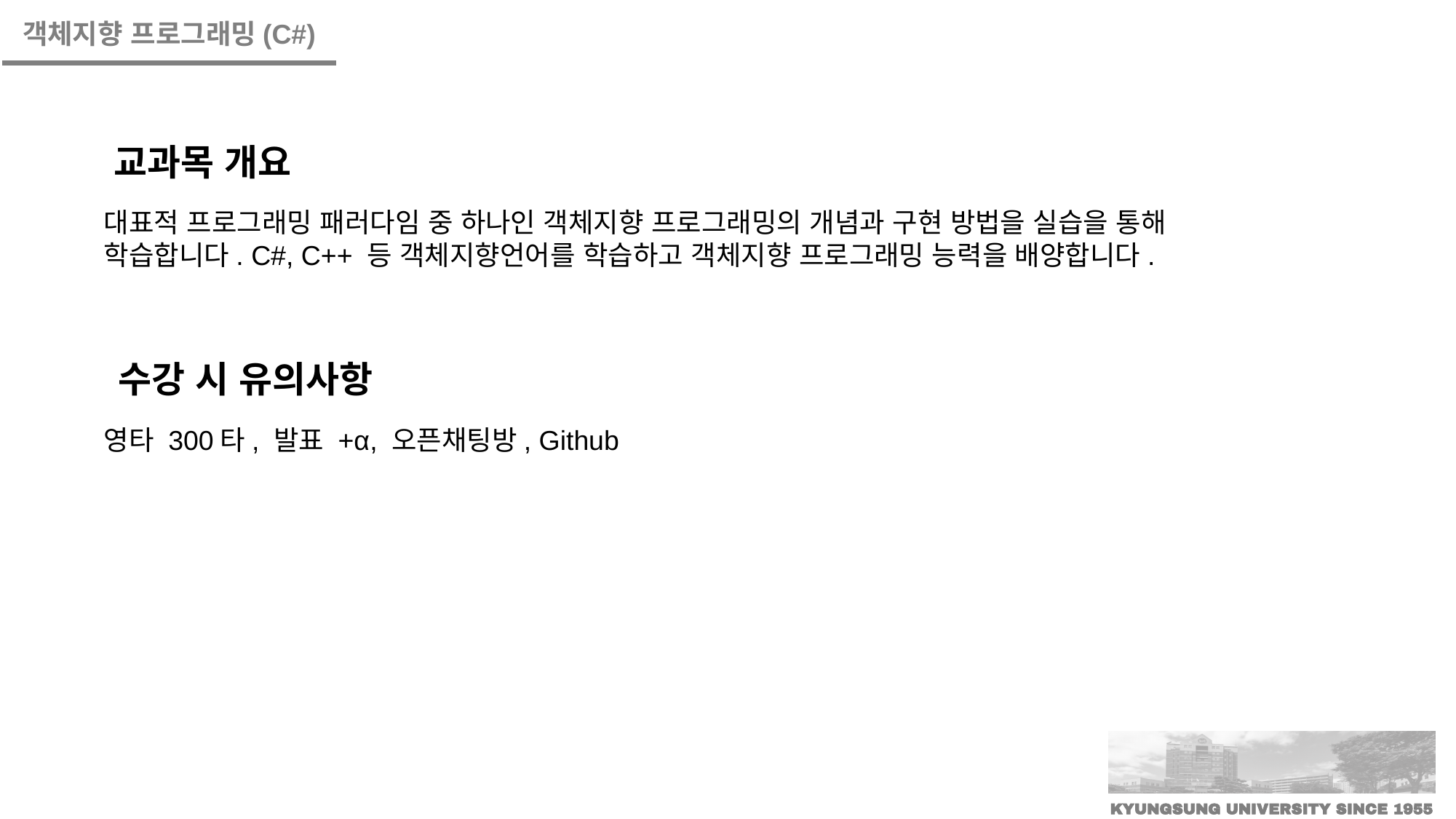

교과목 개요
대표적 프로그래밍 패러다임 중 하나인 객체지향 프로그래밍의 개념과 구현 방법을 실습을 통해 학습합니다. C#, C++ 등 객체지향언어를 학습하고 객체지향 프로그래밍 능력을 배양합니다.
수강 시 유의사항
영타 300타, 발표 +α, 오픈채팅방, Github